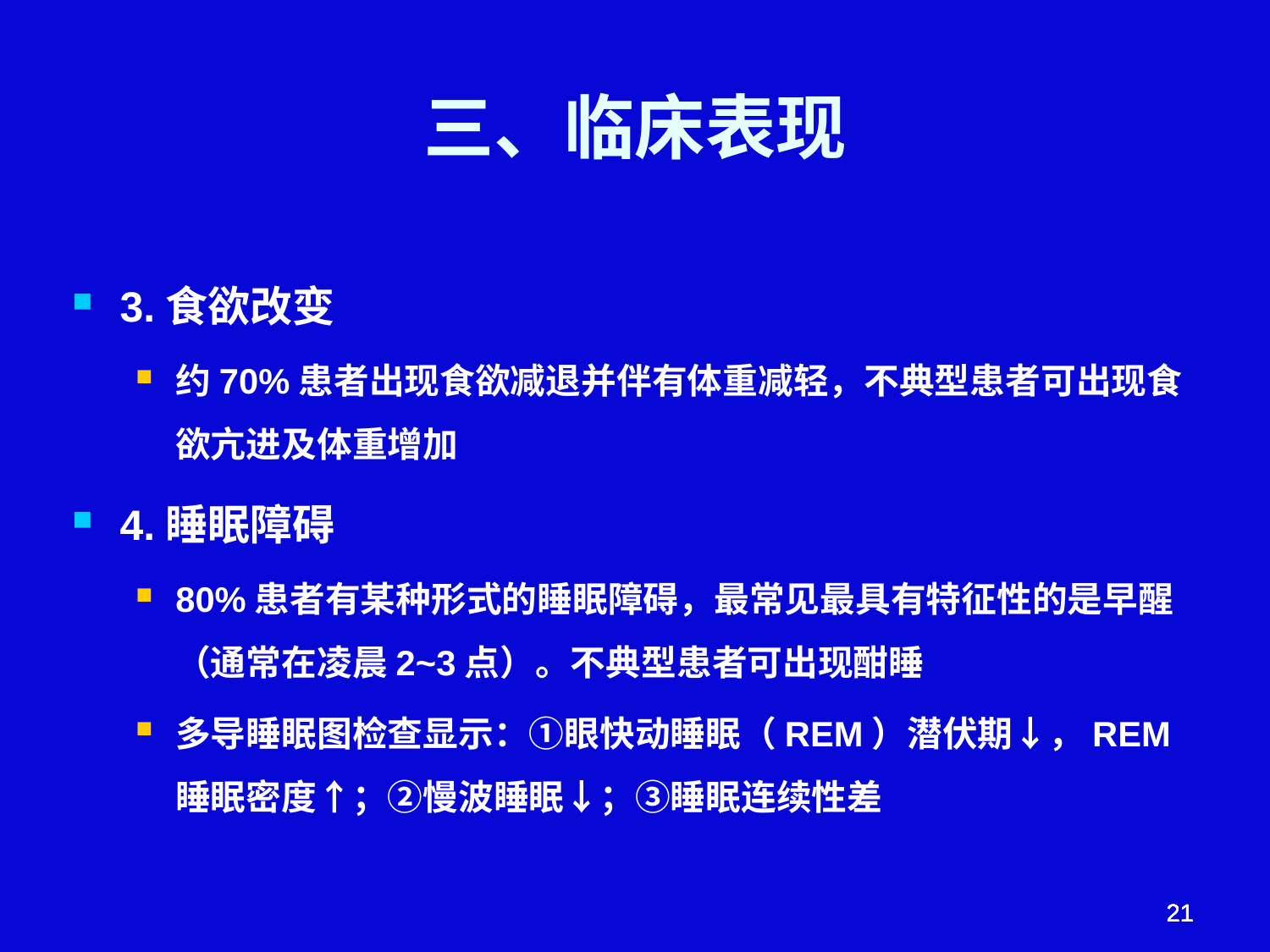

# 三、临床表现
3.食欲改变
约70%患者出现食欲减退并伴有体重减轻，不典型患者可出现食欲亢进及体重增加
4.睡眠障碍
80%患者有某种形式的睡眠障碍，最常见最具有特征性的是早醒（通常在凌晨2~3点）。不典型患者可出现酣睡
多导睡眠图检查显示：①眼快动睡眠（REM）潜伏期↓，REM睡眠密度↑；②慢波睡眠↓；③睡眠连续性差
21
21
21
21
21
21